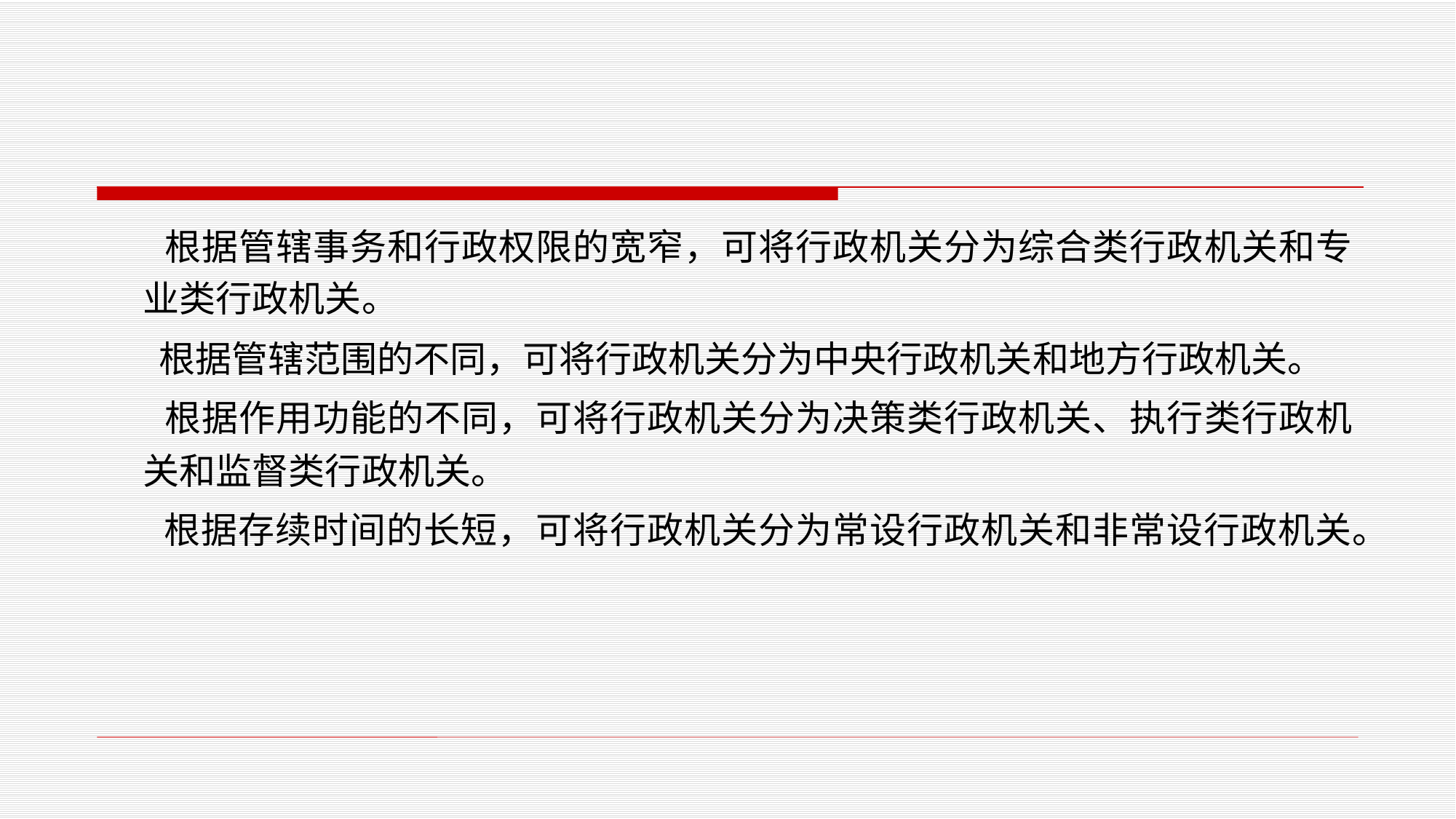

#
      根据管辖事务和行政权限的宽窄，可将行政机关分为综合类行政机关和专业类行政机关。
      根据管辖范围的不同，可将行政机关分为中央行政机关和地方行政机关。
      根据作用功能的不同，可将行政机关分为决策类行政机关、执行类行政机关和监督类行政机关。
      根据存续时间的长短，可将行政机关分为常设行政机关和非常设行政机关。